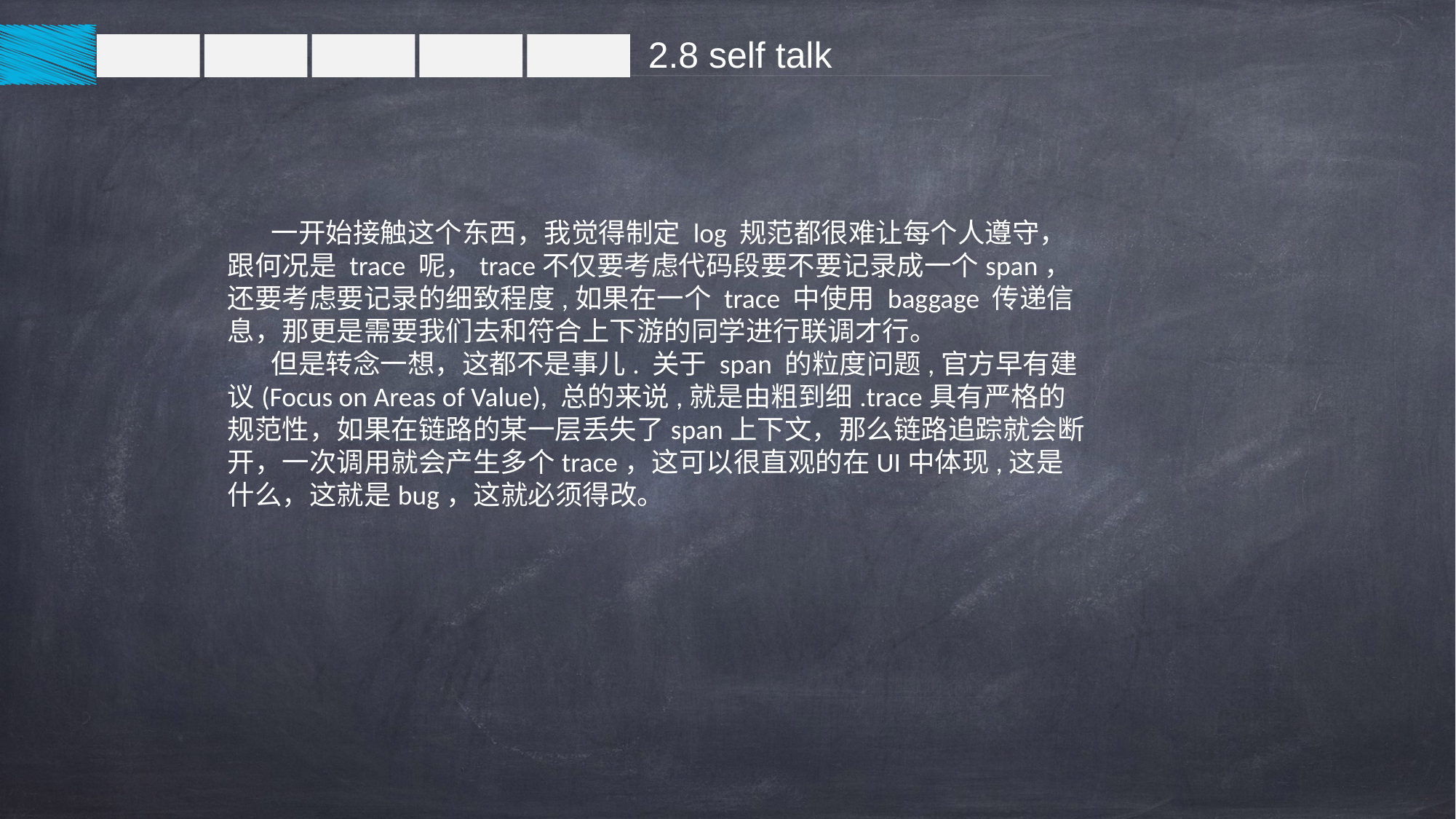

2.8 self talk

      一开始接触这个东西，我觉得制定 log 规范都很难让每个人遵守，跟何况是 trace 呢，trace不仅要考虑代码段要不要记录成一个span， 还要考虑要记录的细致程度,如果在一个 trace 中使用 baggage 传递信息，那更是需要我们去和符合上下游的同学进行联调才行。
      但是转念一想，这都不是事儿. 关于 span 的粒度问题,官方早有建议(Focus on Areas of Value), 总的来说,就是由粗到细.trace具有严格的规范性，如果在链路的某一层丢失了span上下文，那么链路追踪就会断开，一次调用就会产生多个trace，这可以很直观的在UI中体现,这是什么，这就是bug，这就必须得改。